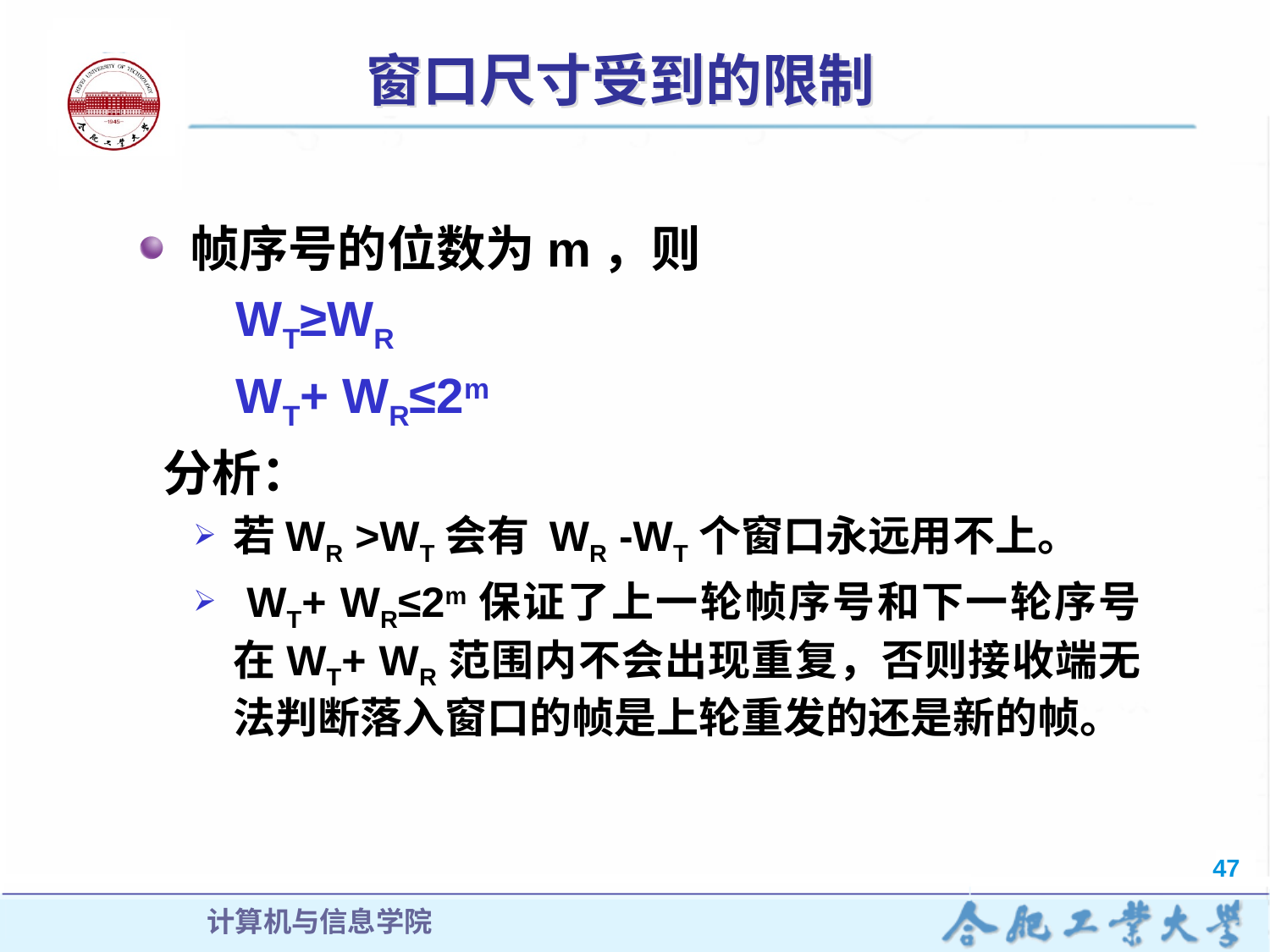

# 窗口尺寸受到的限制
 帧序号的位数为m，则
       WT≥WR
       WT+ WR≤2m
 分析：
若WR >WT会有 WR -WT个窗口永远用不上。
 WT+ WR≤2m保证了上一轮帧序号和下一轮序号在WT+ WR范围内不会出现重复，否则接收端无法判断落入窗口的帧是上轮重发的还是新的帧。